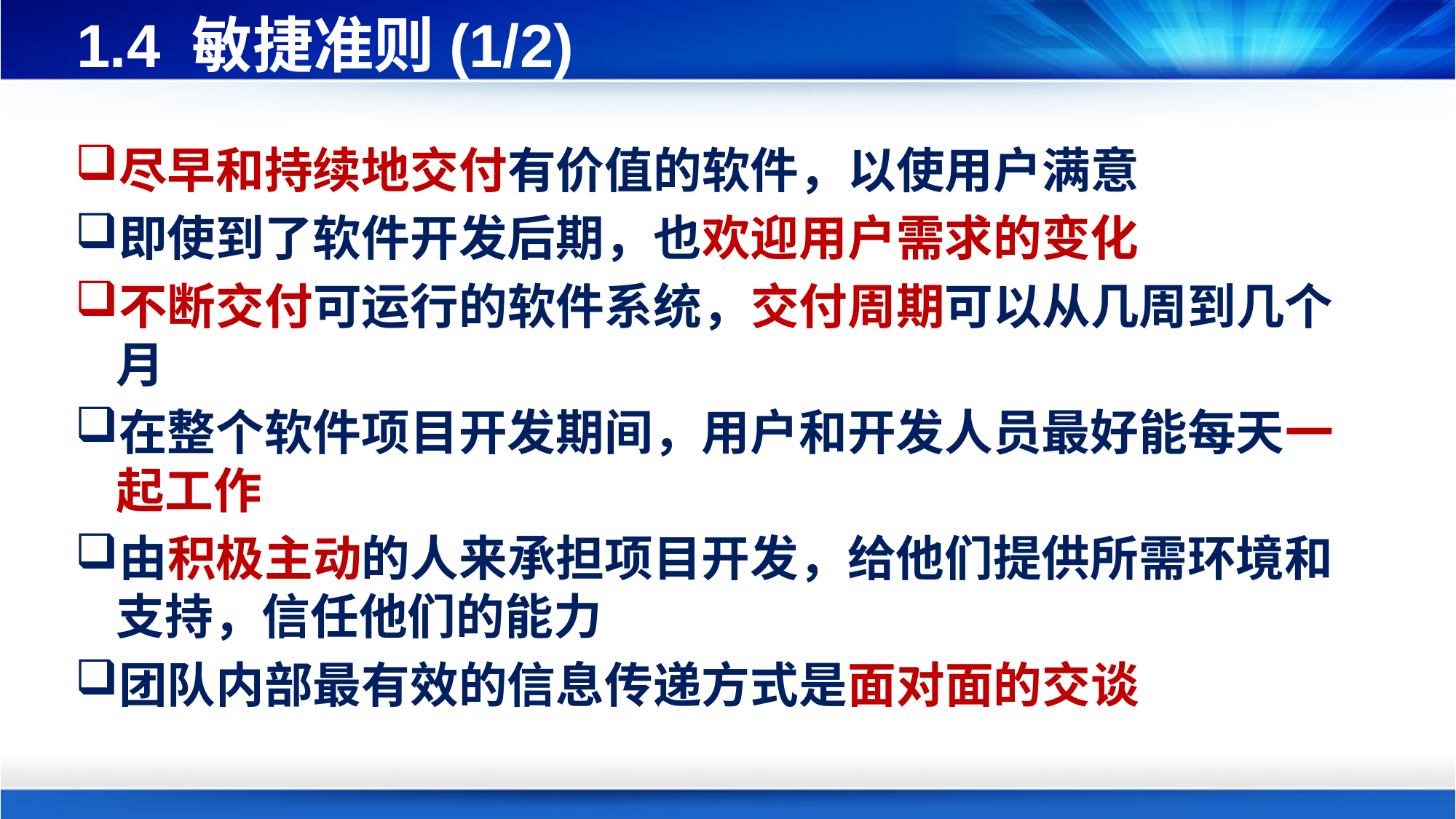

# 1.4 敏捷准则(1/2)
尽早和持续地交付有价值的软件，以使用户满意
即使到了软件开发后期，也欢迎用户需求的变化
不断交付可运行的软件系统，交付周期可以从几周到几个月
在整个软件项目开发期间，用户和开发人员最好能每天一起工作
由积极主动的人来承担项目开发，给他们提供所需环境和支持，信任他们的能力
团队内部最有效的信息传递方式是面对面的交谈